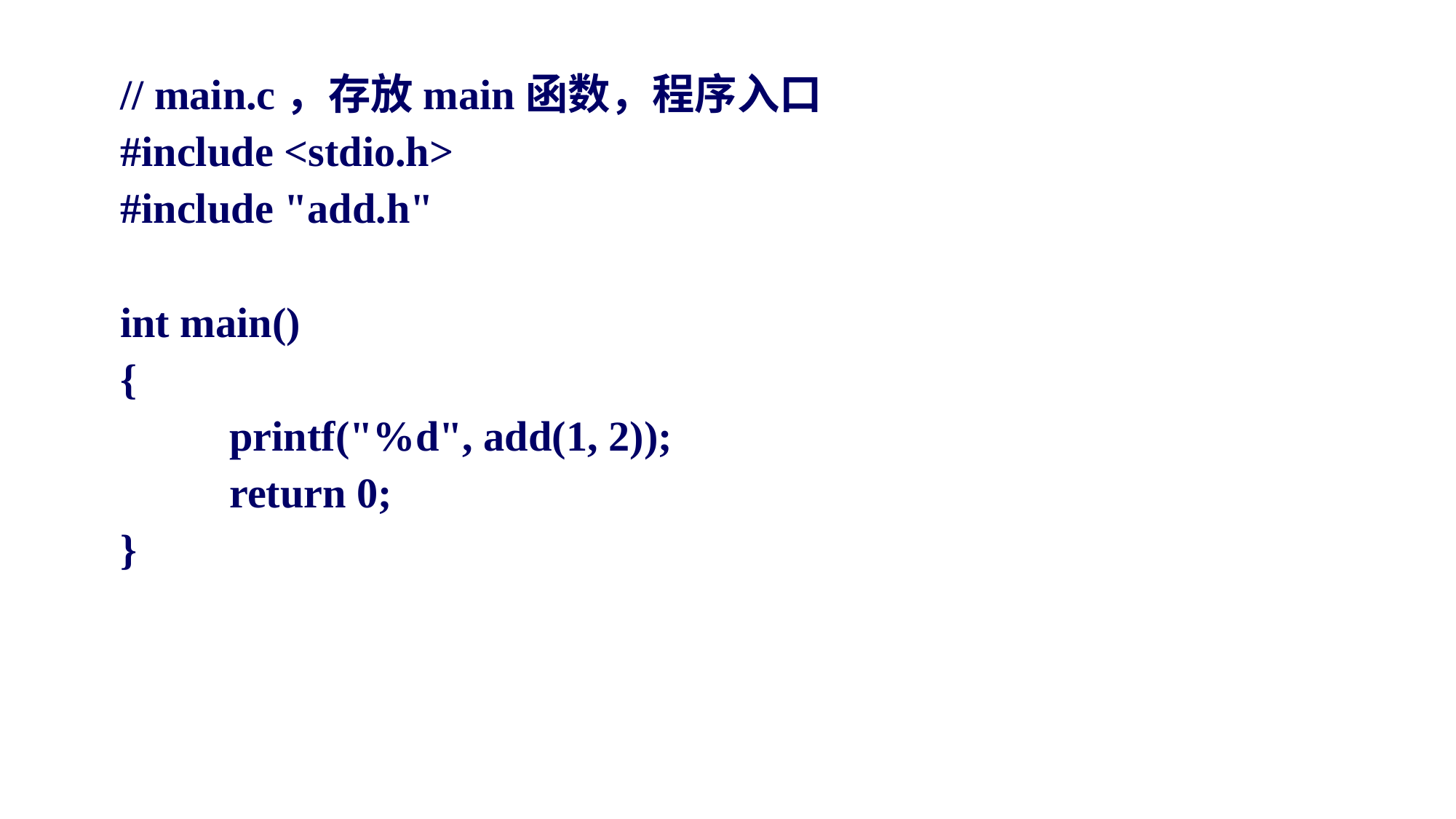

// main.c，存放main函数，程序入口
#include <stdio.h>
#include "add.h"

int main()
{
	printf("%d", add(1, 2));
	return 0;
}